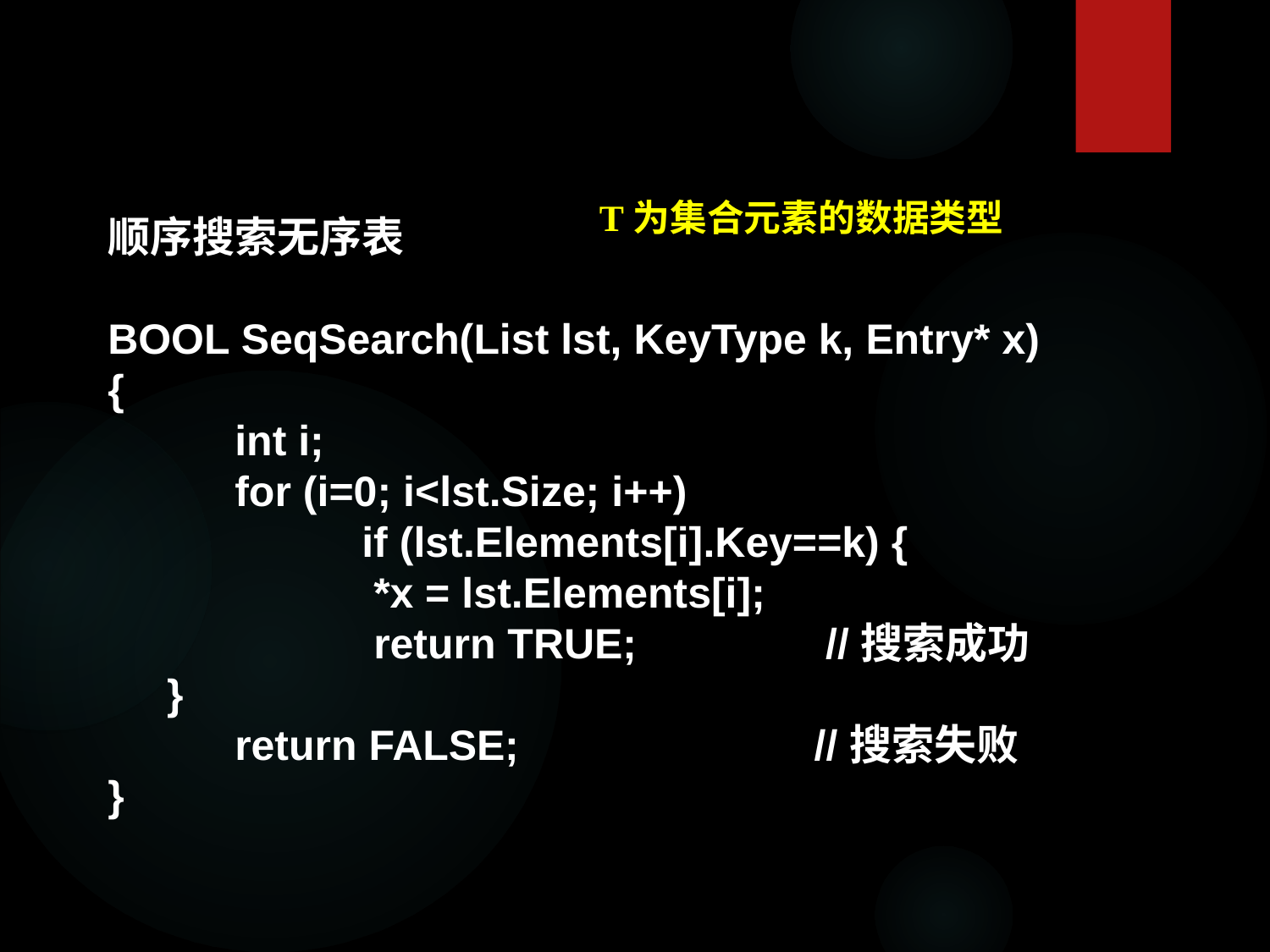

T为集合元素的数据类型
顺序搜索无序表

BOOL SeqSearch(List lst, KeyType k, Entry* x)
{
	int i;
	for (i=0; i<lst.Size; i++)
		if (lst.Elements[i].Key==k) {
    		 *x = lst.Elements[i];
 		 return TRUE;                //搜索成功
     }
 	return FALSE;                         //搜索失败
}